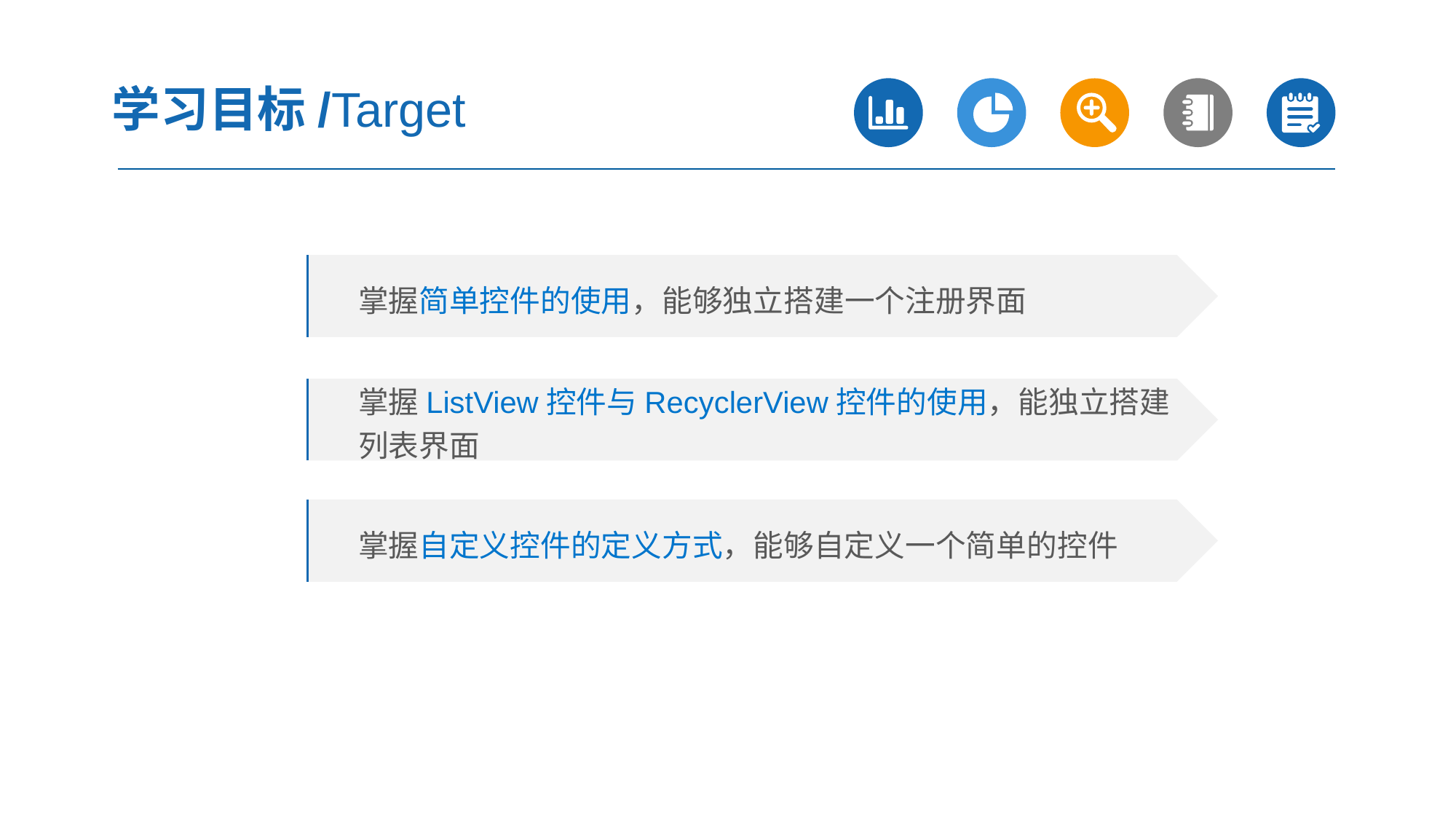

学习目标/Target
     掌握简单控件的使用，能够独立搭建一个注册界面

     掌握ListView控件与RecyclerView控件的使用，能独立搭建
     列表界面

     掌握自定义控件的定义方式，能够自定义一个简单的控件